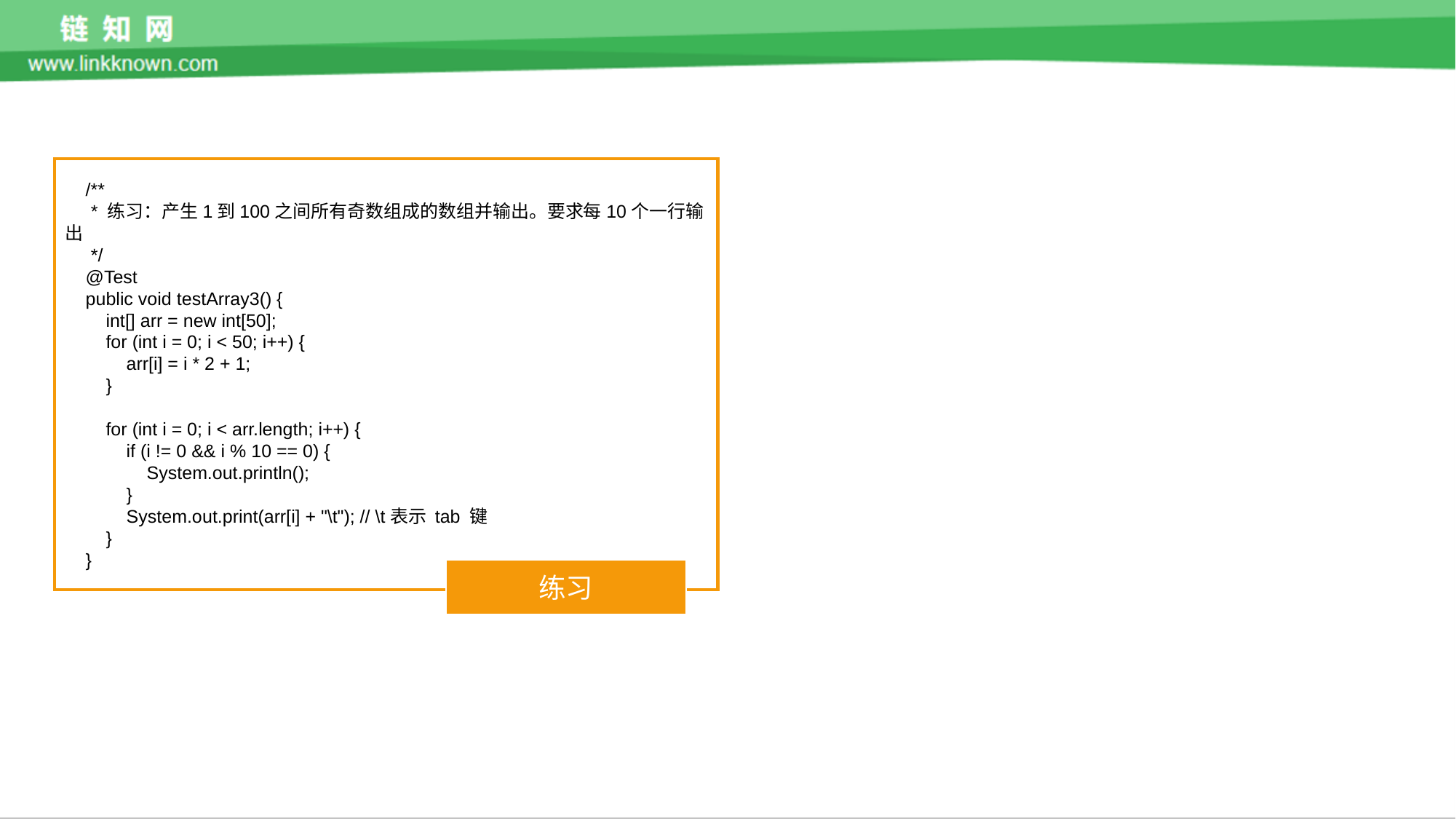

/**
     * 练习：产生1到100之间所有奇数组成的数组并输出。要求每10个一行输出
     */
    @Test
    public void testArray3() {
        int[] arr = new int[50];
        for (int i = 0; i < 50; i++) {
            arr[i] = i * 2 + 1;
        }

        for (int i = 0; i < arr.length; i++) {
            if (i != 0 && i % 10 == 0) {
                System.out.println();
            }
            System.out.print(arr[i] + "\t"); // \t表示 tab 键
        }
    }
练习